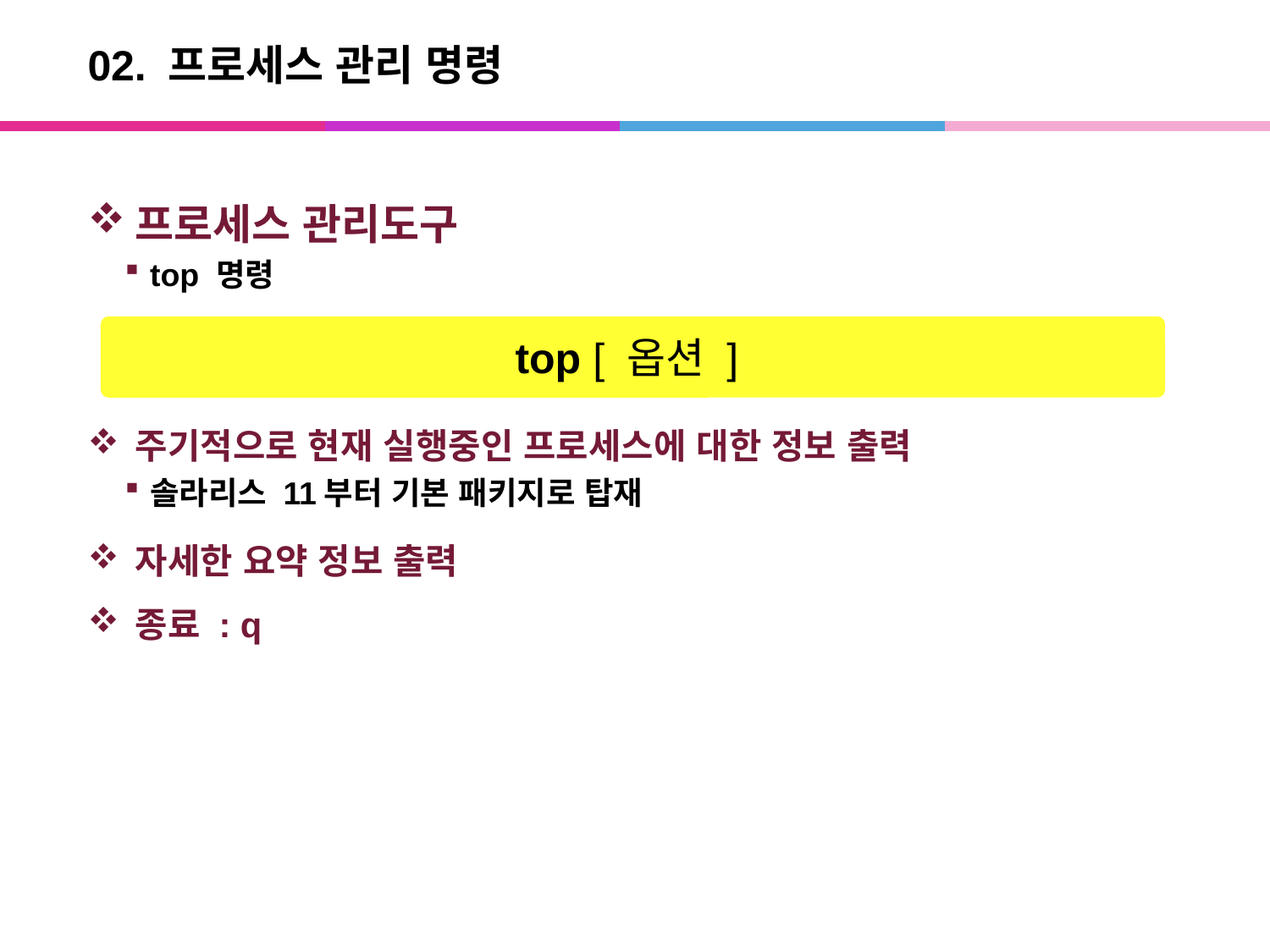

# 02. 프로세스 관리 명령
프로세스 관리도구
top 명령

주기적으로 현재 실행중인 프로세스에 대한 정보 출력
솔라리스 11부터 기본 패키지로 탑재
자세한 요약 정보 출력
종료 : q

top [ 옵션 ]